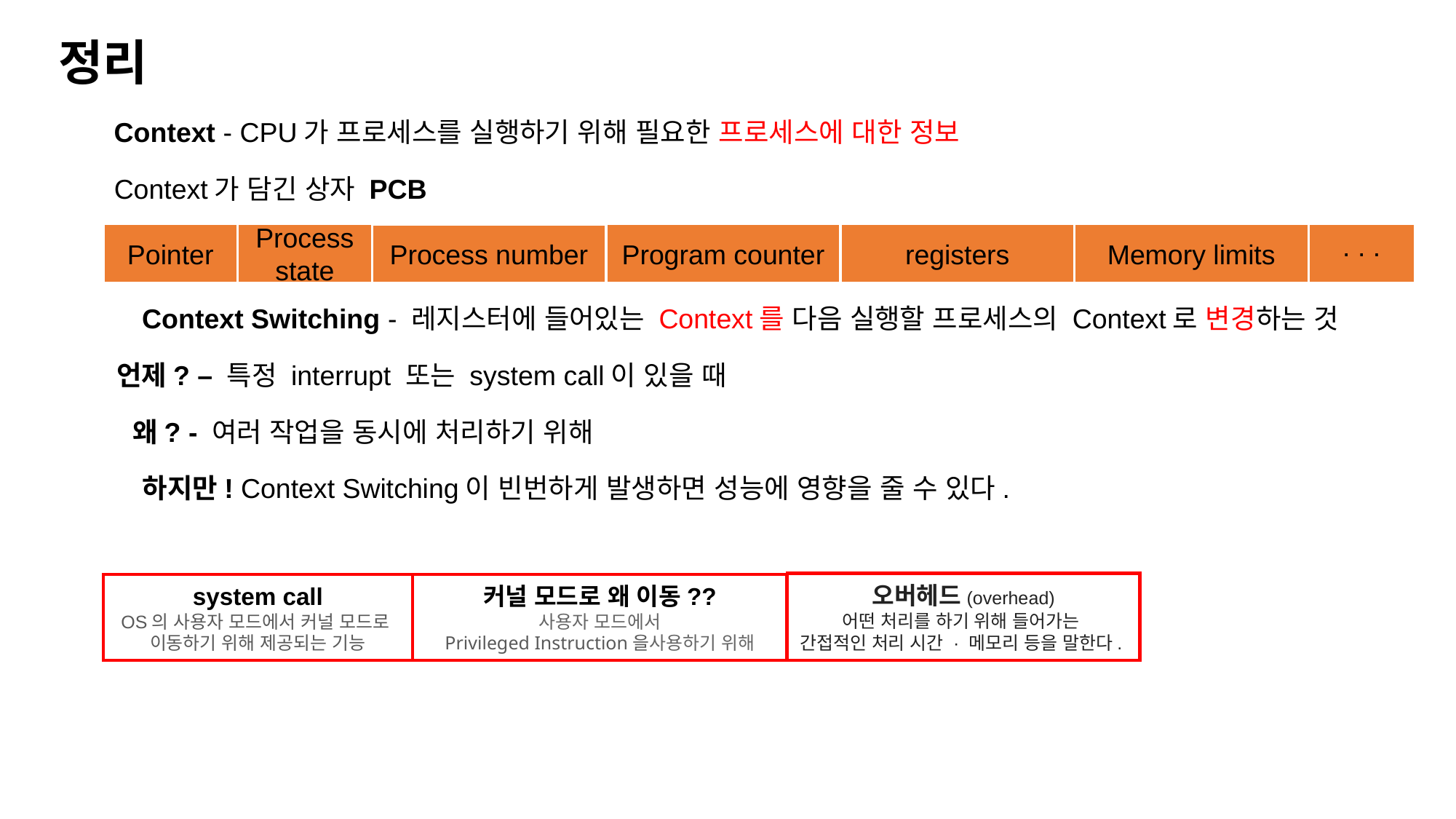

정리
Context - CPU가 프로세스를 실행하기 위해 필요한 프로세스에 대한 정보
Context가 담긴 상자 PCB
 . . .

Pointer
Process state
Program counter
registers
Memory limits
Process number
Context Switching - 레지스터에 들어있는 Context를 다음 실행할 프로세스의 Context로 변경하는 것
언제? – 특정 interrupt 또는 system call이 있을 때
왜? - 여러 작업을 동시에 처리하기 위해
하지만! Context Switching이 빈번하게 발생하면 성능에 영향을 줄 수 있다.
오버헤드(overhead)
어떤 처리를 하기 위해 들어가는
간접적인 처리 시간 · 메모리 등을 말한다.
system call
OS의 사용자 모드에서 커널 모드로
이동하기 위해 제공되는 기능
커널 모드로 왜 이동??
사용자 모드에서
Privileged Instruction을사용하기 위해